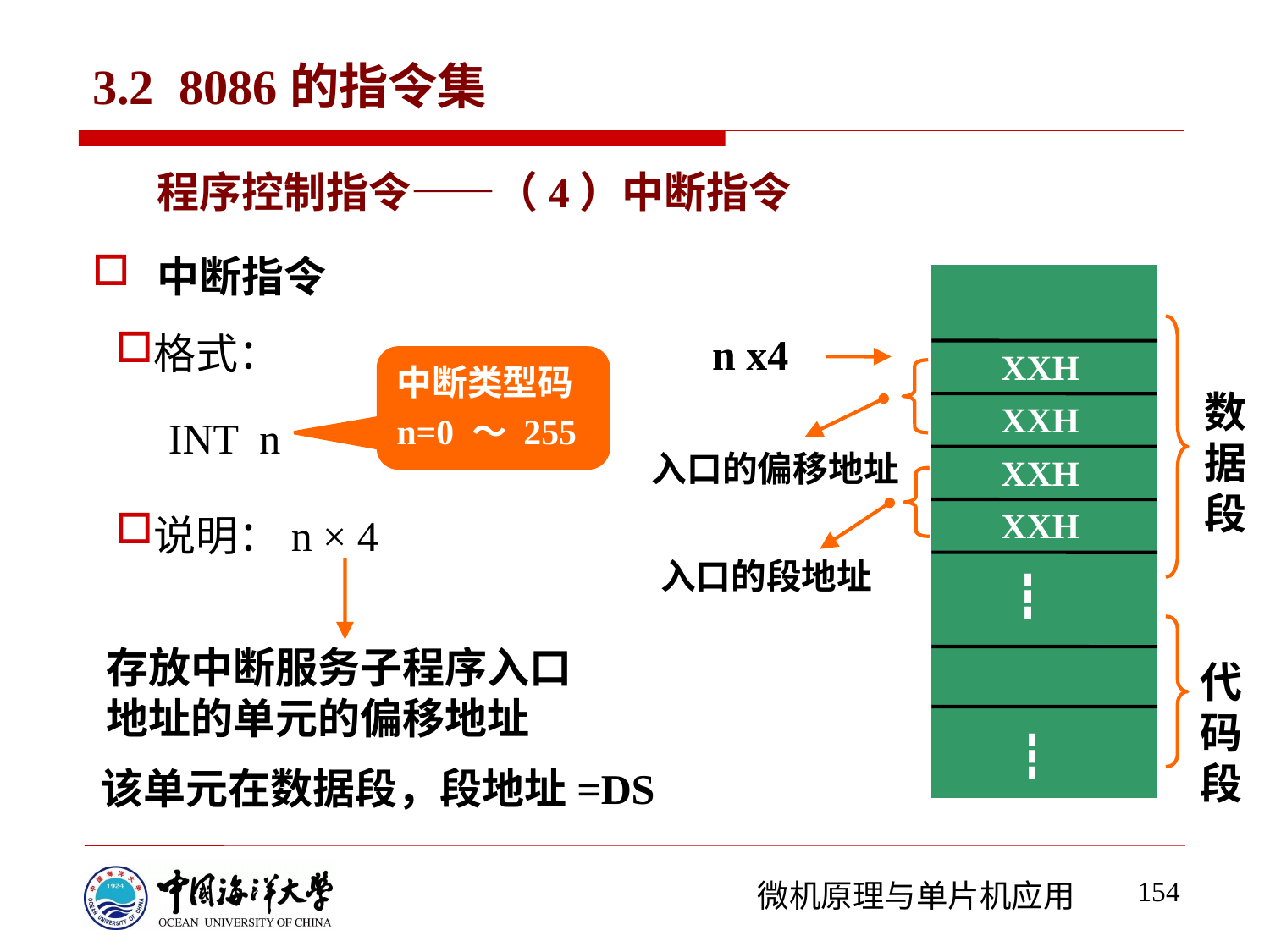

# 3.2  8086的指令集
程序控制指令——（4）中断指令
中断指令

格式：
     INT  n
说明：n × 4
n х4

XXH

中断类型码
n=0 〜 255

数据段
XXH

入口的偏移地址
XXH

XXH

入口的段地址

┇

存放中断服务子程序入口地址的单元的偏移地址

代码段

┇
该单元在数据段，段地址=DS
154